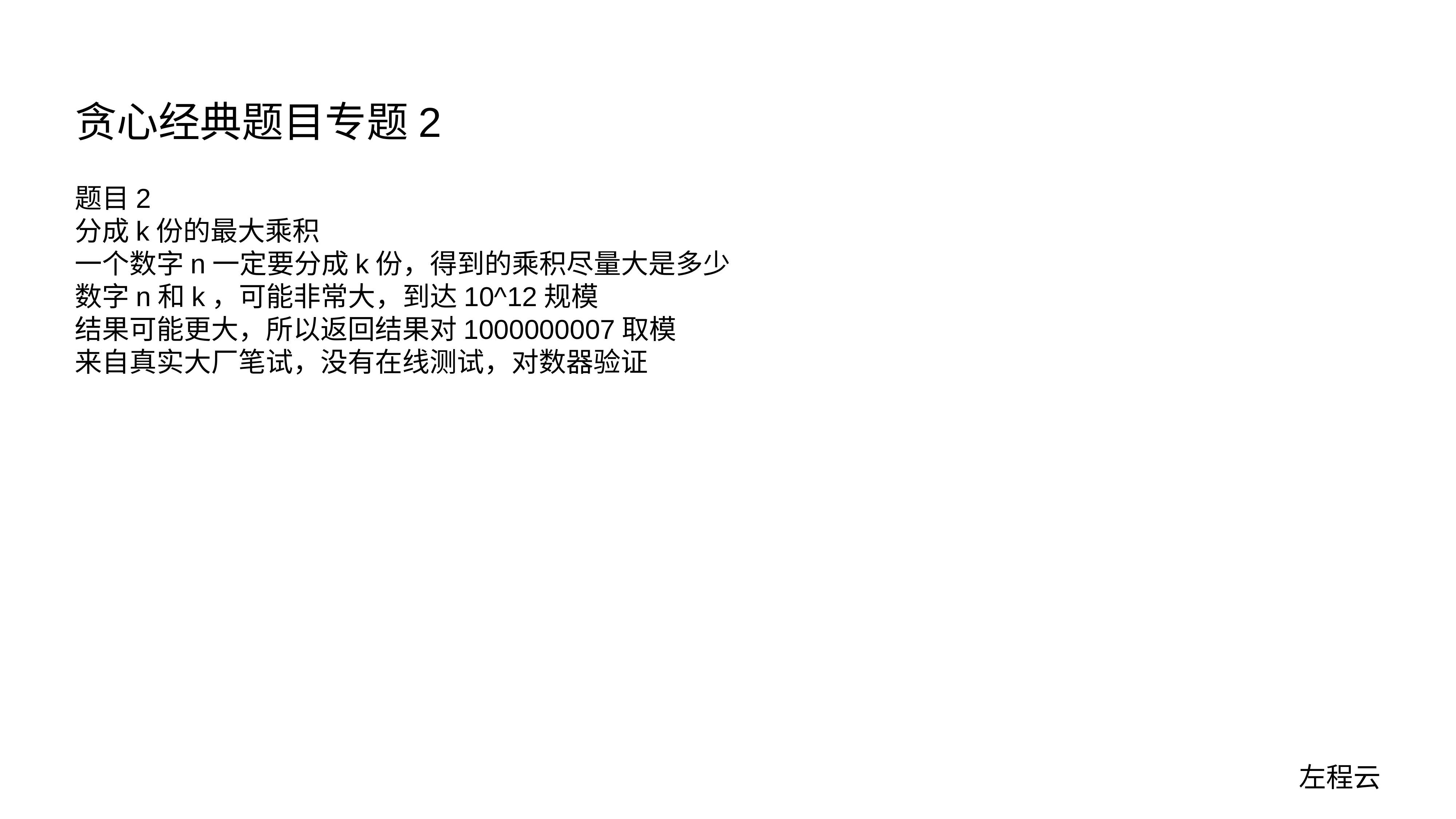

# 贪心经典题目专题2
题目2
分成k份的最大乘积
一个数字n一定要分成k份，得到的乘积尽量大是多少
数字n和k，可能非常大，到达10^12规模
结果可能更大，所以返回结果对1000000007取模
来自真实大厂笔试，没有在线测试，对数器验证
左程云